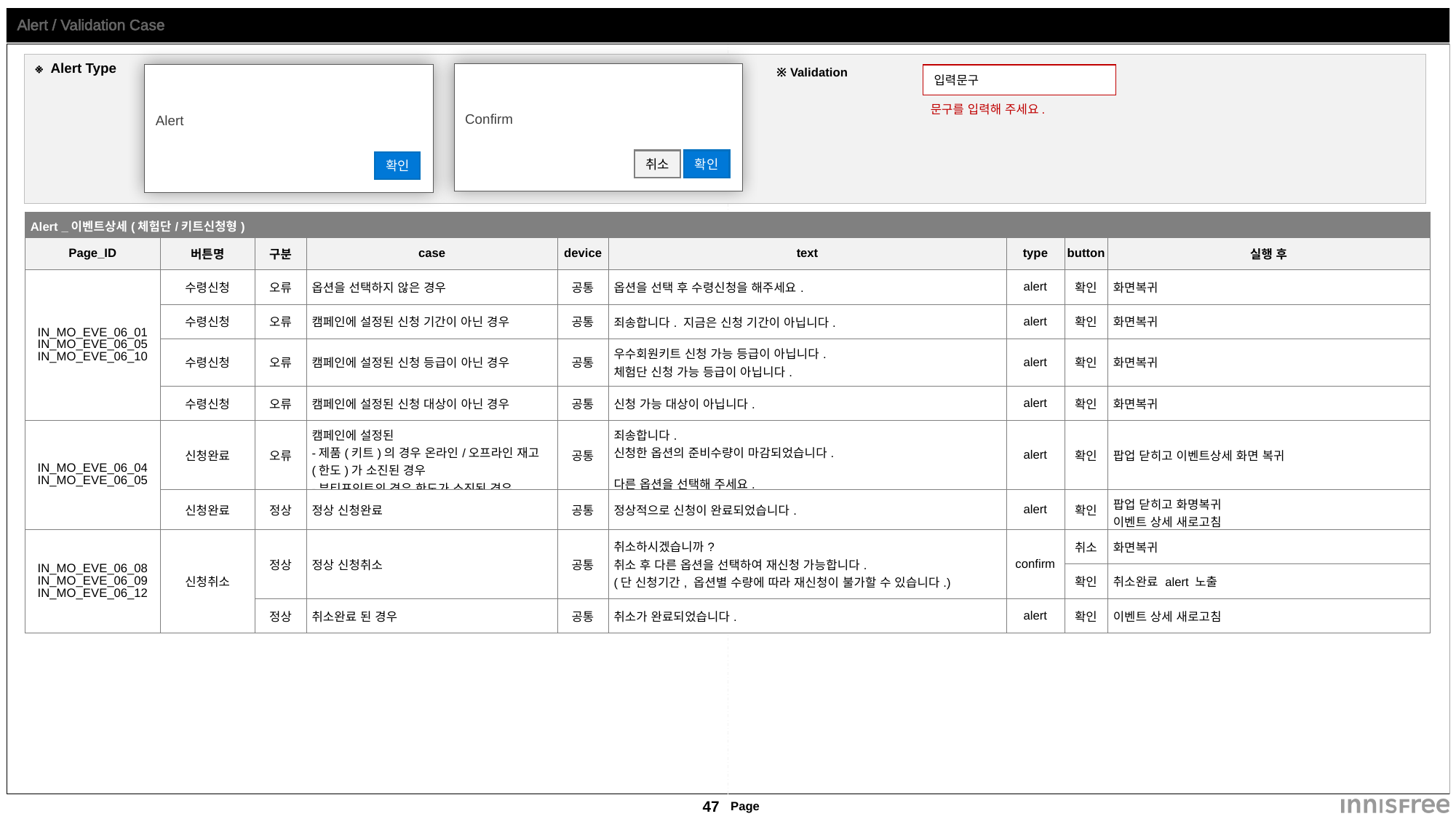

# Alert / Validation Case
※ Alert Type
※ Validation

Confirm
취소
확인

Alert
확인
입력문구
문구를 입력해 주세요.
| Alert \_이벤트상세(체험단/키트신청형) |  |  |  |  |  |  |  |  |
| --- | --- | --- | --- | --- | --- | --- | --- | --- |
| Page\_ID | 버튼명 | 구분 | case | device | text | type | button | 실행 후 |
| IN\_MO\_EVE\_06\_01 IN\_MO\_EVE\_06\_05 IN\_MO\_EVE\_06\_10 | 수령신청 | 오류 | 옵션을 선택하지 않은 경우 | 공통 | 옵션을 선택 후 수령신청을 해주세요. | alert | 확인 | 화면복귀 |
|  | 수령신청 | 오류 | 캠페인에 설정된 신청 기간이 아닌 경우 | 공통 | 죄송합니다. 지금은 신청 기간이 아닙니다. | alert | 확인 | 화면복귀 |
|  | 수령신청 | 오류 | 캠페인에 설정된 신청 등급이 아닌 경우 | 공통 | 우수회원키트 신청 가능 등급이 아닙니다. 체험단 신청 가능 등급이 아닙니다. | alert | 확인 | 화면복귀 |
|  | 수령신청 | 오류 | 캠페인에 설정된 신청 대상이 아닌 경우 | 공통 | 신청 가능 대상이 아닙니다. | alert | 확인 | 화면복귀 |
| IN\_MO\_EVE\_06\_04 IN\_MO\_EVE\_06\_05 | 신청완료 | 오류 | 캠페인에 설정된 -제품(키트)의 경우 온라인/오프라인 재고(한도)가 소진된 경우 -뷰티포인트의 경우 한도가 소진된 경우 | 공통 | 죄송합니다. 신청한 옵션의 준비수량이 마감되었습니다. 다른 옵션을 선택해 주세요. | alert | 확인 | 팝업 닫히고 이벤트상세 화면 복귀 |
|  | 신청완료 | 정상 | 정상 신청완료 | 공통 | 정상적으로 신청이 완료되었습니다. | alert | 확인 | 팝업 닫히고 화명복귀 이벤트 상세 새로고침 |
| IN\_MO\_EVE\_06\_08 IN\_MO\_EVE\_06\_09 IN\_MO\_EVE\_06\_12 | 신청취소 | 정상 | 정상 신청취소 | 공통 | 취소하시겠습니까? 취소 후 다른 옵션을 선택하여 재신청 가능합니다. (단 신청기간, 옵션별 수량에 따라 재신청이 불가할 수 있습니다.) | confirm | 취소 | 화면복귀 |
|  |  |  |  |  |  |  | 확인 | 취소완료 alert 노출 |
|  |  | 정상 | 취소완료 된 경우 | 공통 | 취소가 완료되었습니다. | alert | 확인 | 이벤트 상세 새로고침 |